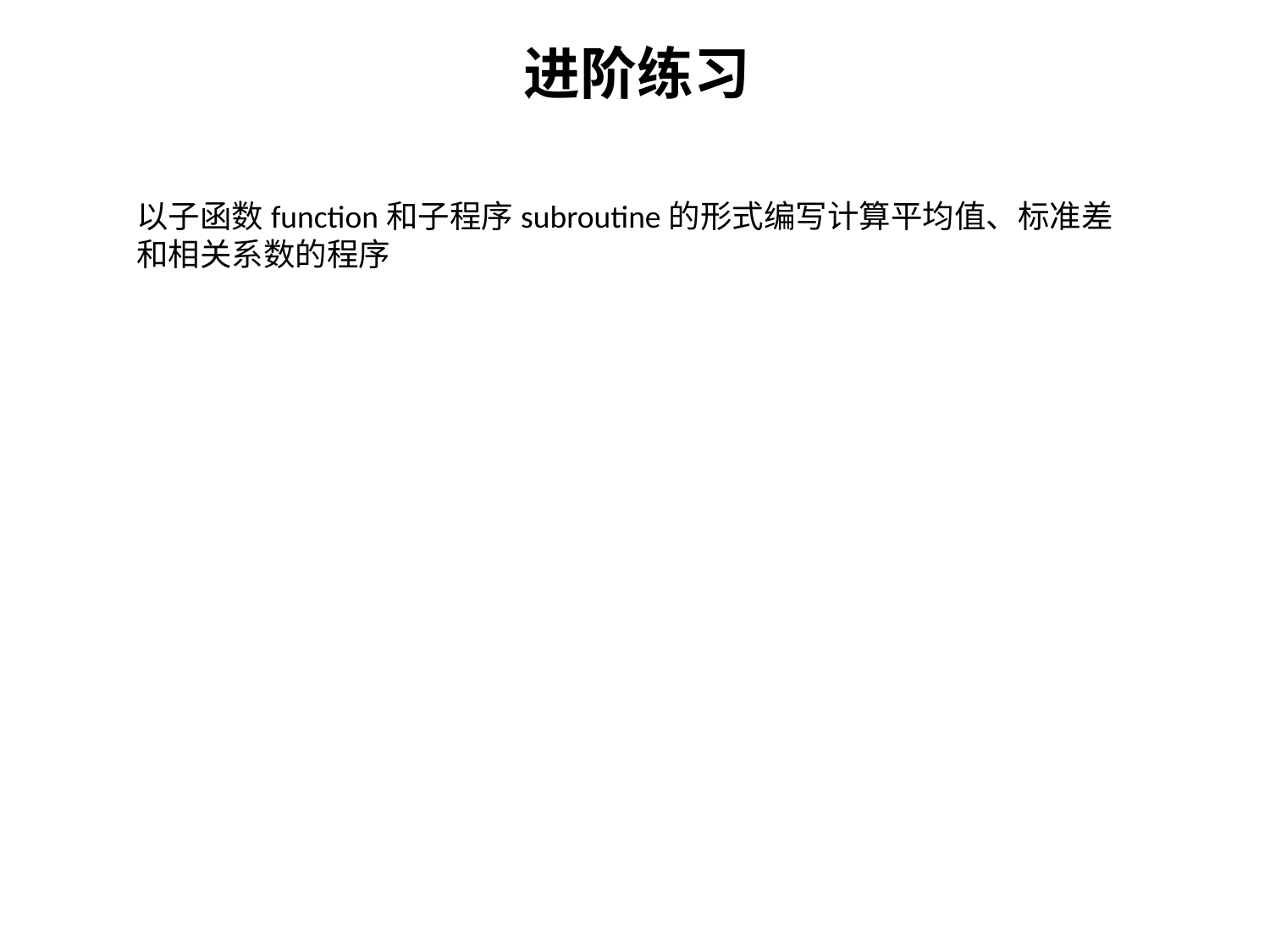

进阶练习
以子函数function和子程序subroutine的形式编写计算平均值、标准差和相关系数的程序